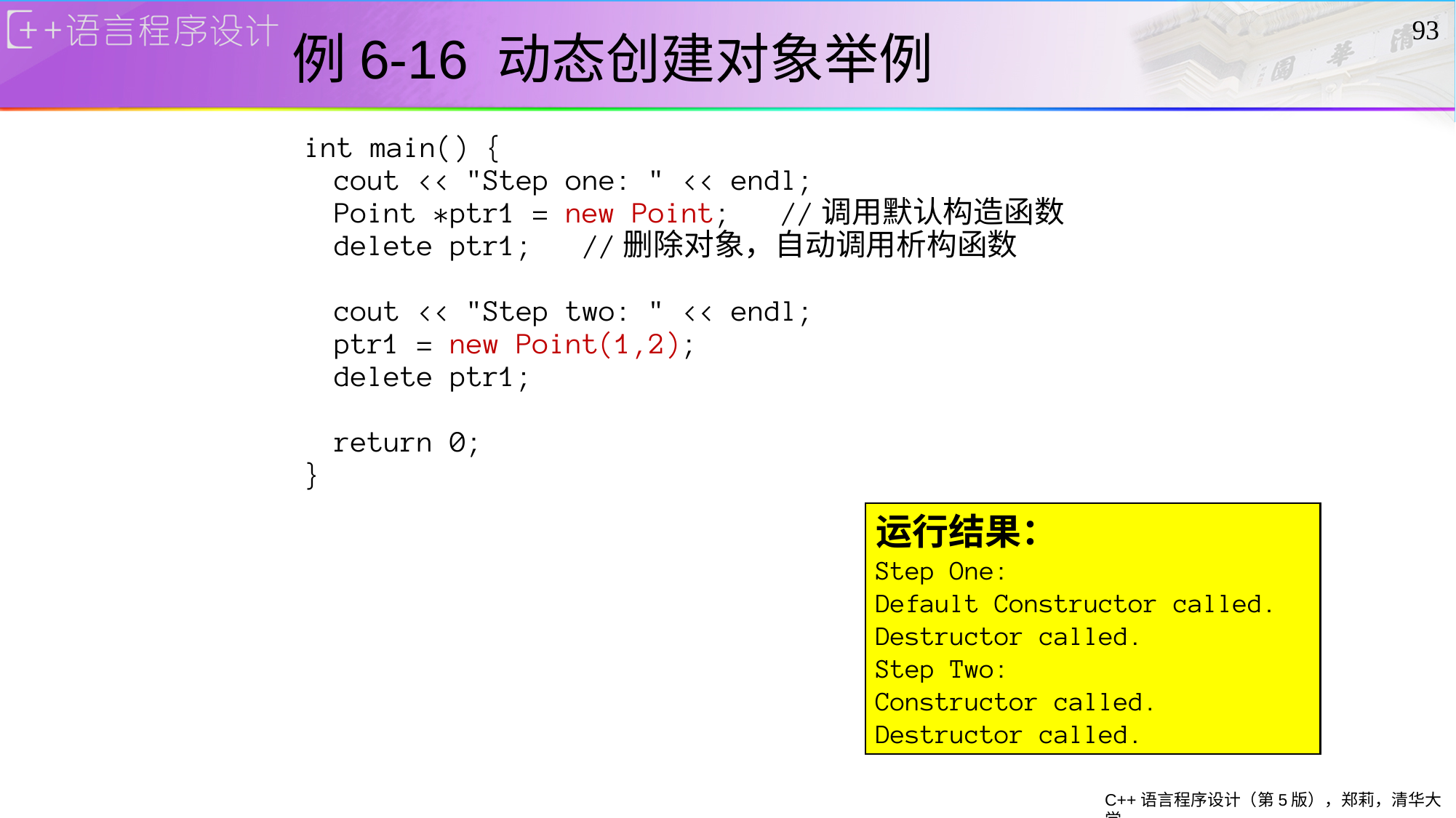

# 例6-16 动态创建对象举例
93
int main() {
	cout << "Step one: " << endl;
	Point *ptr1 = new Point;   //调用默认构造函数
	delete ptr1;   //删除对象，自动调用析构函数

	cout << "Step two: " << endl;
	ptr1 = new Point(1,2);
	delete ptr1;

	return 0;
}
运行结果：
Step One:
Default Constructor called.
Destructor called.
Step Two:
Constructor called.
Destructor called.